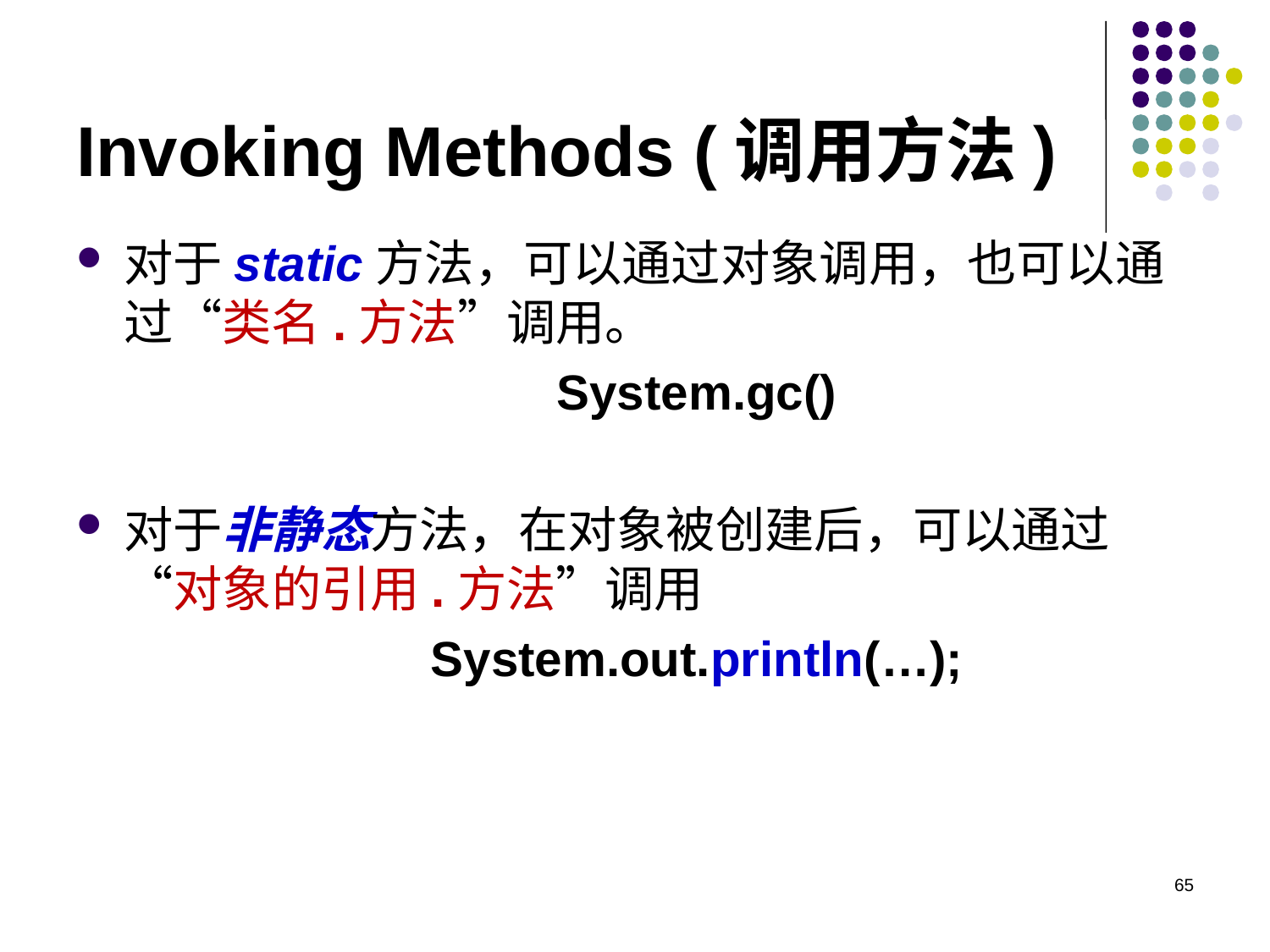

# Invoking Methods (调用方法)
对于static方法，可以通过对象调用，也可以通过“类名.方法”调用。
         System.gc()

对于非静态方法，在对象被创建后，可以通过“对象的引用.方法”调用
         System.out.println(…);
65